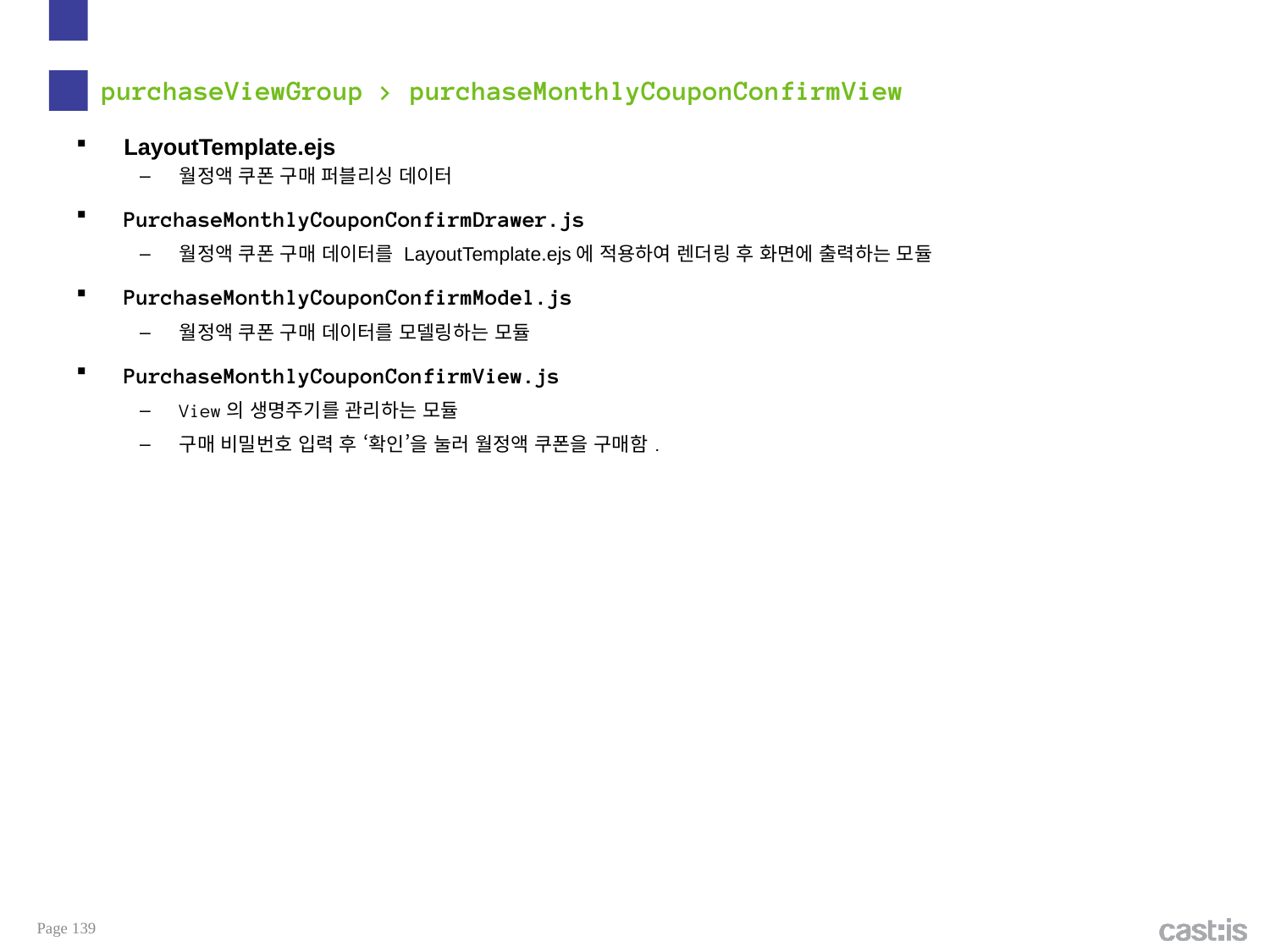

# purchaseViewGroup > purchaseMonthlyCouponConfirmView
LayoutTemplate.ejs
월정액 쿠폰 구매 퍼블리싱 데이터

PurchaseMonthlyCouponConfirmDrawer.js
월정액 쿠폰 구매 데이터를 LayoutTemplate.ejs에 적용하여 렌더링 후 화면에 출력하는 모듈

PurchaseMonthlyCouponConfirmModel.js
월정액 쿠폰 구매 데이터를 모델링하는 모듈

PurchaseMonthlyCouponConfirmView.js
View의 생명주기를 관리하는 모듈
구매 비밀번호 입력 후 ‘확인’을 눌러 월정액 쿠폰을 구매함.

Page 139